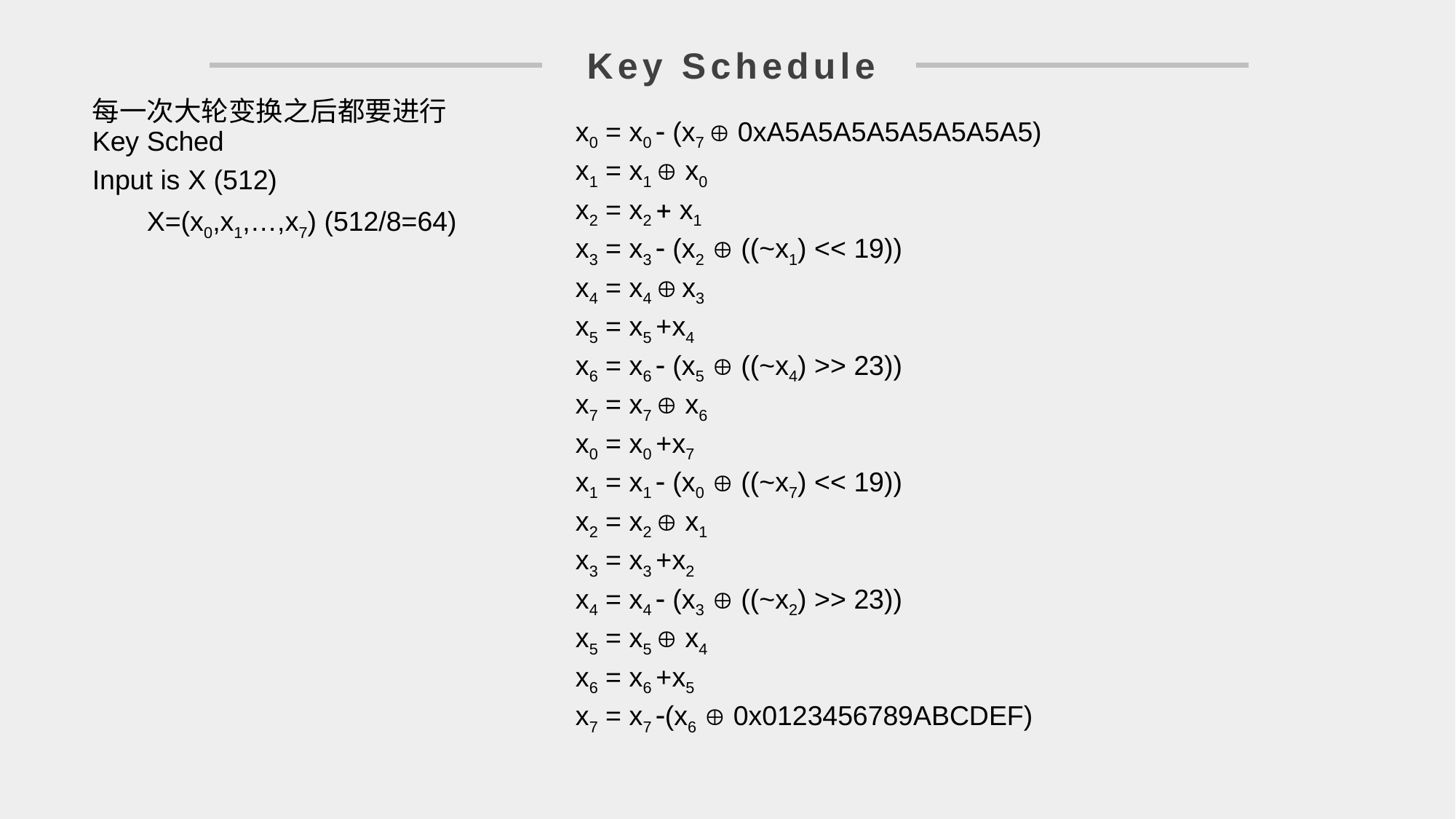

Key Schedule
每一次大轮变换之后都要进行Key Sched
Input is X (512)
X=(x0,x1,…,x7) (512/8=64)

x0 = x0 − (x7 ⊕ 0xA5A5A5A5A5A5A5A5)
x1 = x1 ⊕ x0
x2 = x2 + x1
x3 = x3 − (x2 ⊕ ((~x1) << 19))
x4 = x4 ⊕ x3
x5 = x5 +x4
x6 = x6 − (x5 ⊕ ((~x4) >> 23))
x7 = x7 ⊕ x6
x0 = x0 +x7
x1 = x1 − (x0 ⊕ ((~x7) << 19))
x2 = x2 ⊕ x1
x3 = x3 +x2
x4 = x4 − (x3 ⊕ ((~x2) >> 23))
x5 = x5 ⊕ x4
x6 = x6 +x5
x7 = x7 −(x6 ⊕ 0x0123456789ABCDEF)